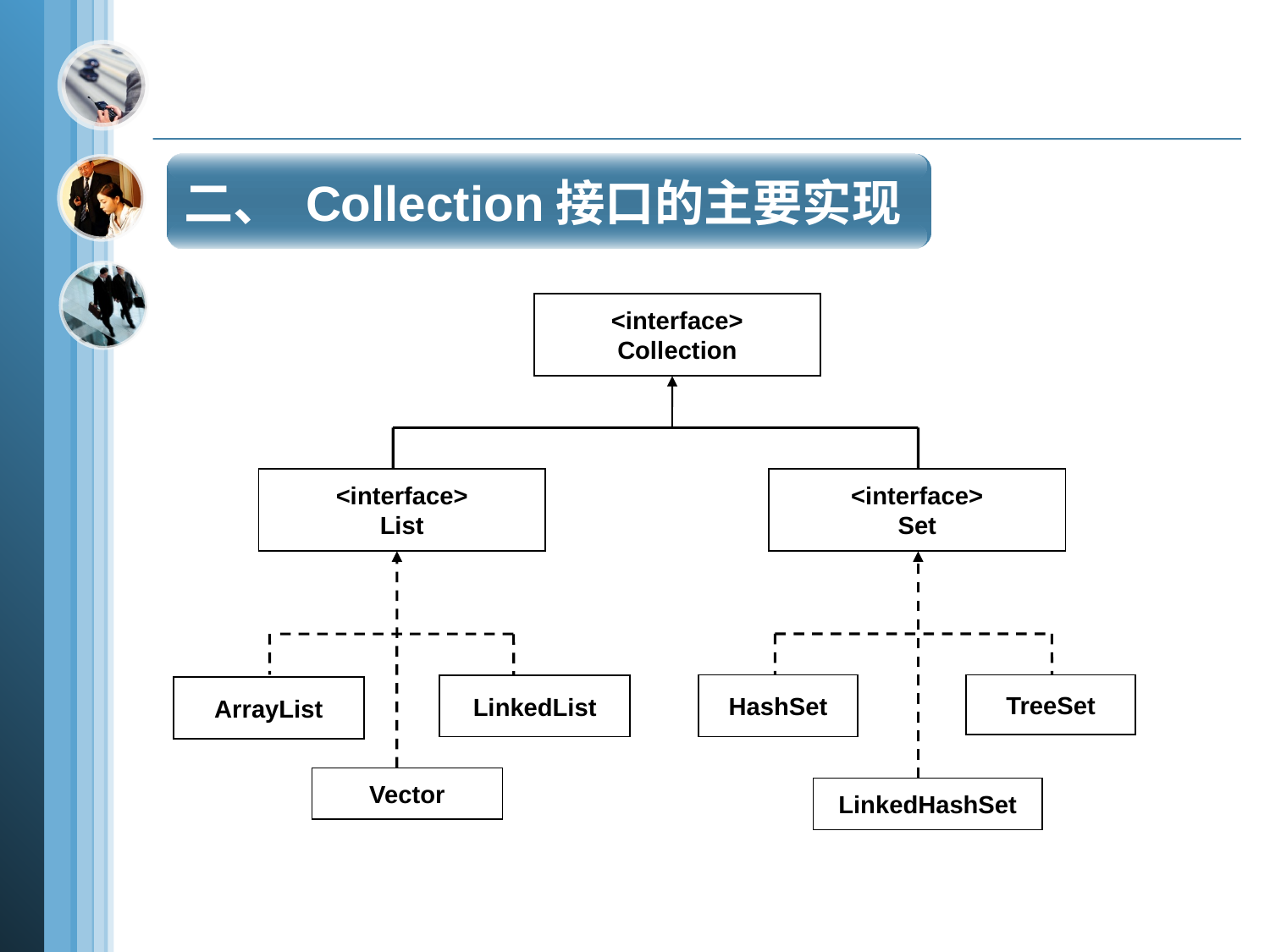

二、 Collection接口的主要实现

<interface>
Collection

<interface>
List
<interface>
Set

HashSet
TreeSet
LinkedList
ArrayList
Vector
LinkedHashSet